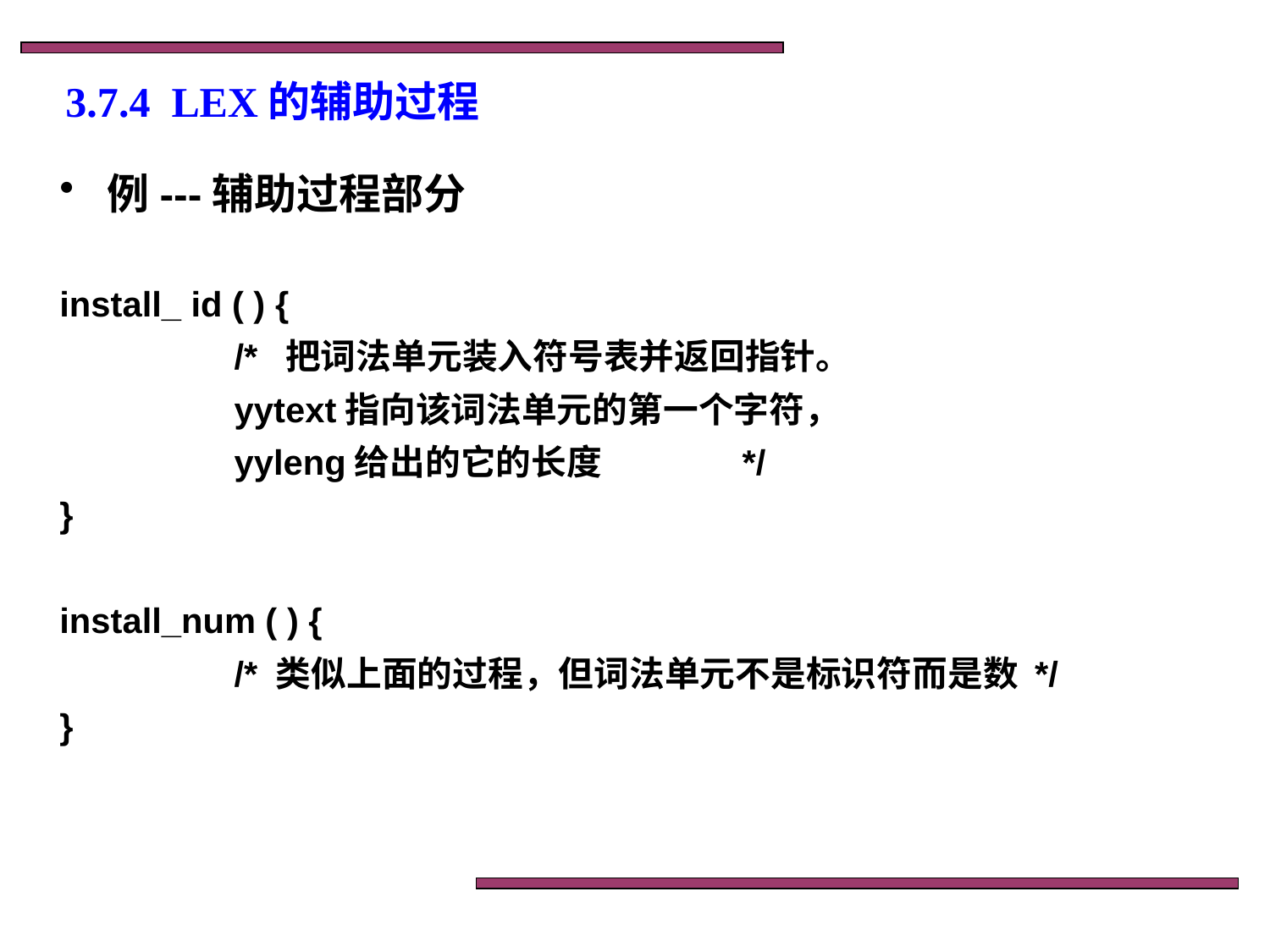

# 3.7.4  LEX的辅助过程
例---辅助过程部分

install_ id ( ) {
		/*  把词法单元装入符号表并返回指针。
		yytext指向该词法单元的第一个字符，
		yyleng给出的它的长度		*/
}

install_num ( ) {
		/* 类似上面的过程，但词法单元不是标识符而是数 */
}